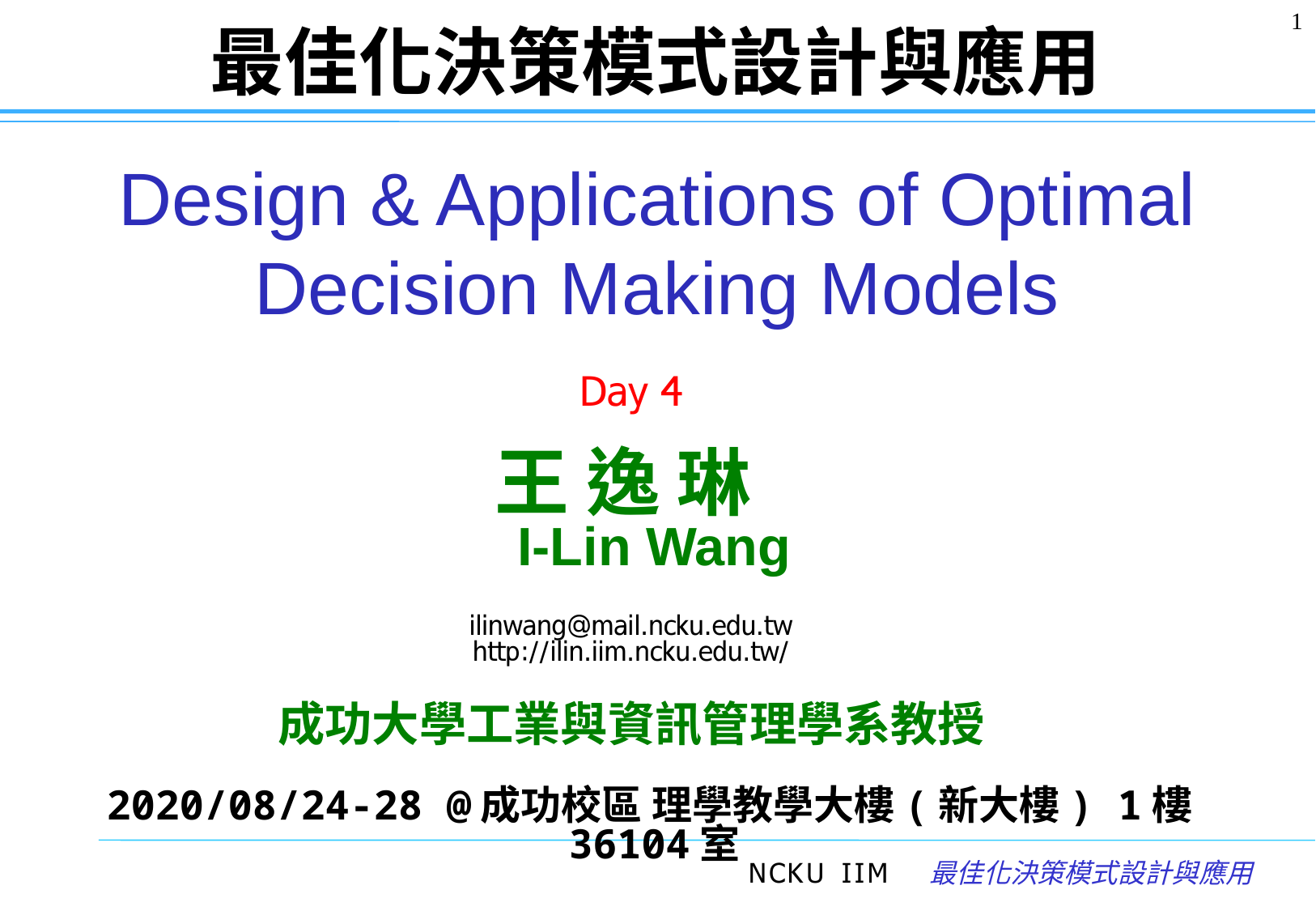

1
最佳化決策模式設計與應用
# Design & Applications of Optimal Decision Making Models
Day 4

王 逸 琳
I-Lin Wang

ilinwang@mail.ncku.edu.tw
http://ilin.iim.ncku.edu.tw/

成功大學工業與資訊管理學系教授
2020/08/24-28 @成功校區 理學教學大樓(新大樓) 1樓36104室